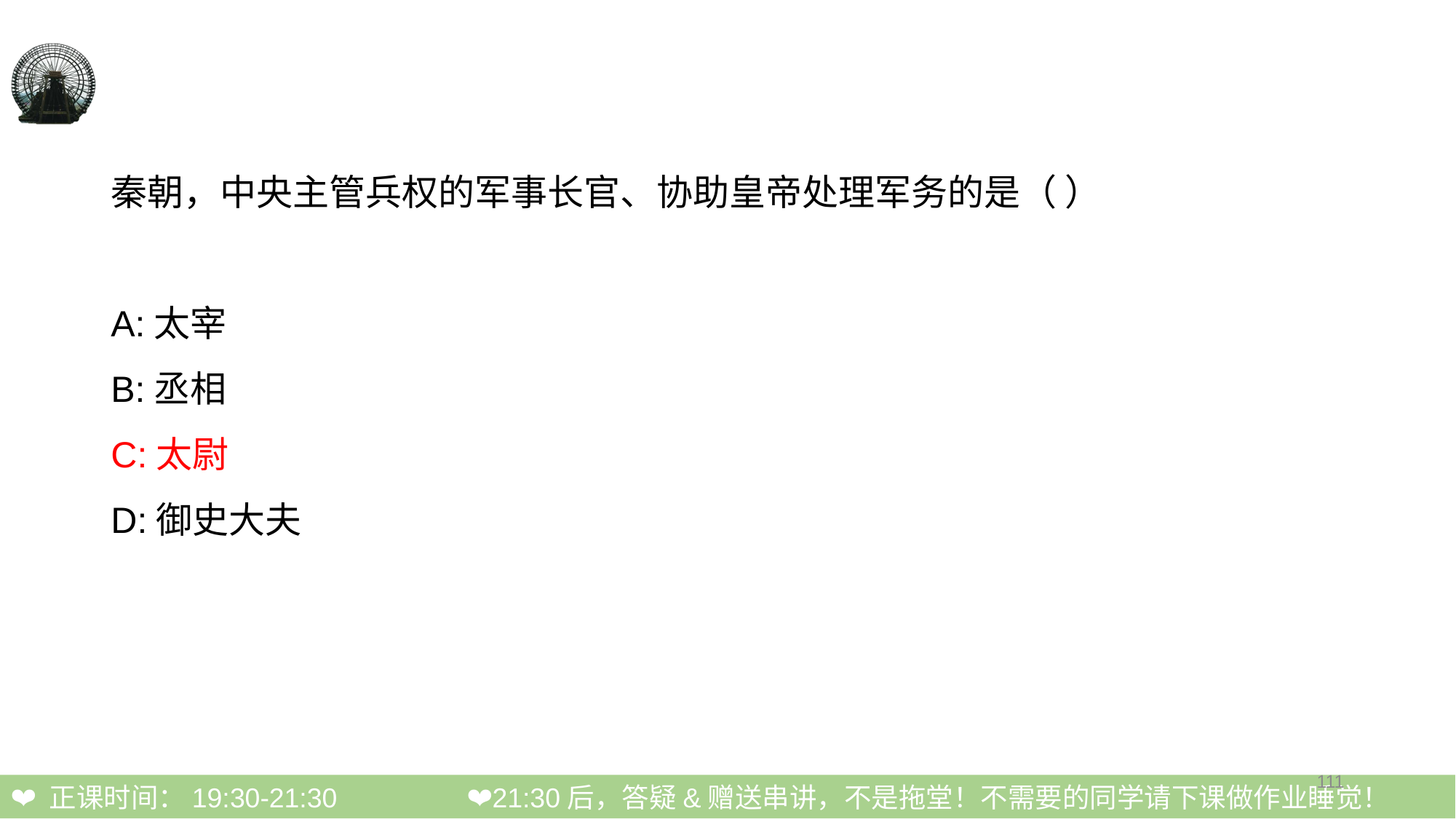

#
秦朝，中央主管兵权的军事长官、协助皇帝处理军务的是（ ）

A:太宰
B:丞相
C:太尉
D:御史大夫

111